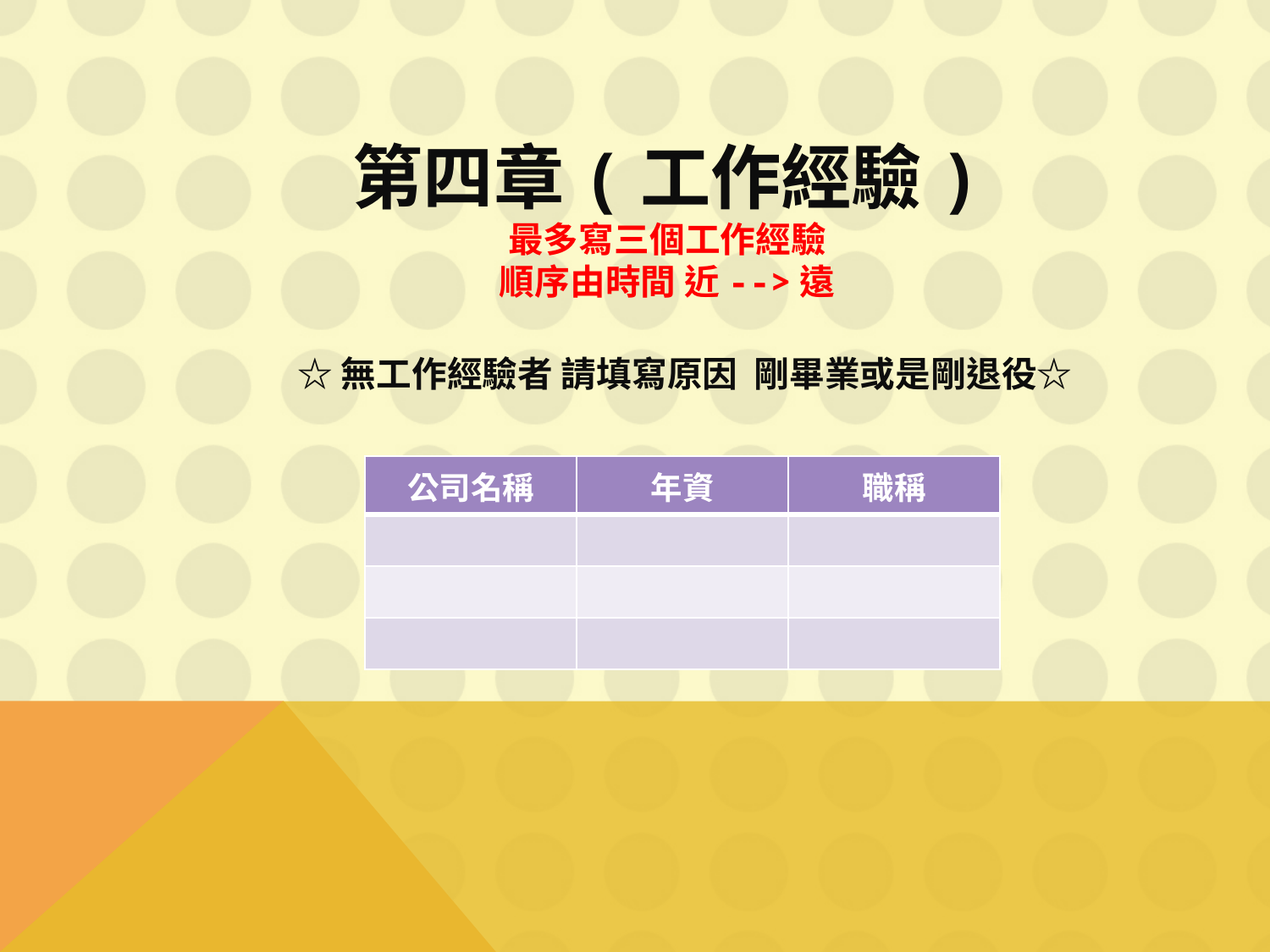

# 第四章(工作經驗) 最多寫三個工作經驗 順序由時間 近-->遠
☆無工作經驗者 請填寫原因  剛畢業或是剛退役☆
| 公司名稱 | 年資 | 職稱 |
| --- | --- | --- |
|  |  |  |
|  |  |  |
|  |  |  |